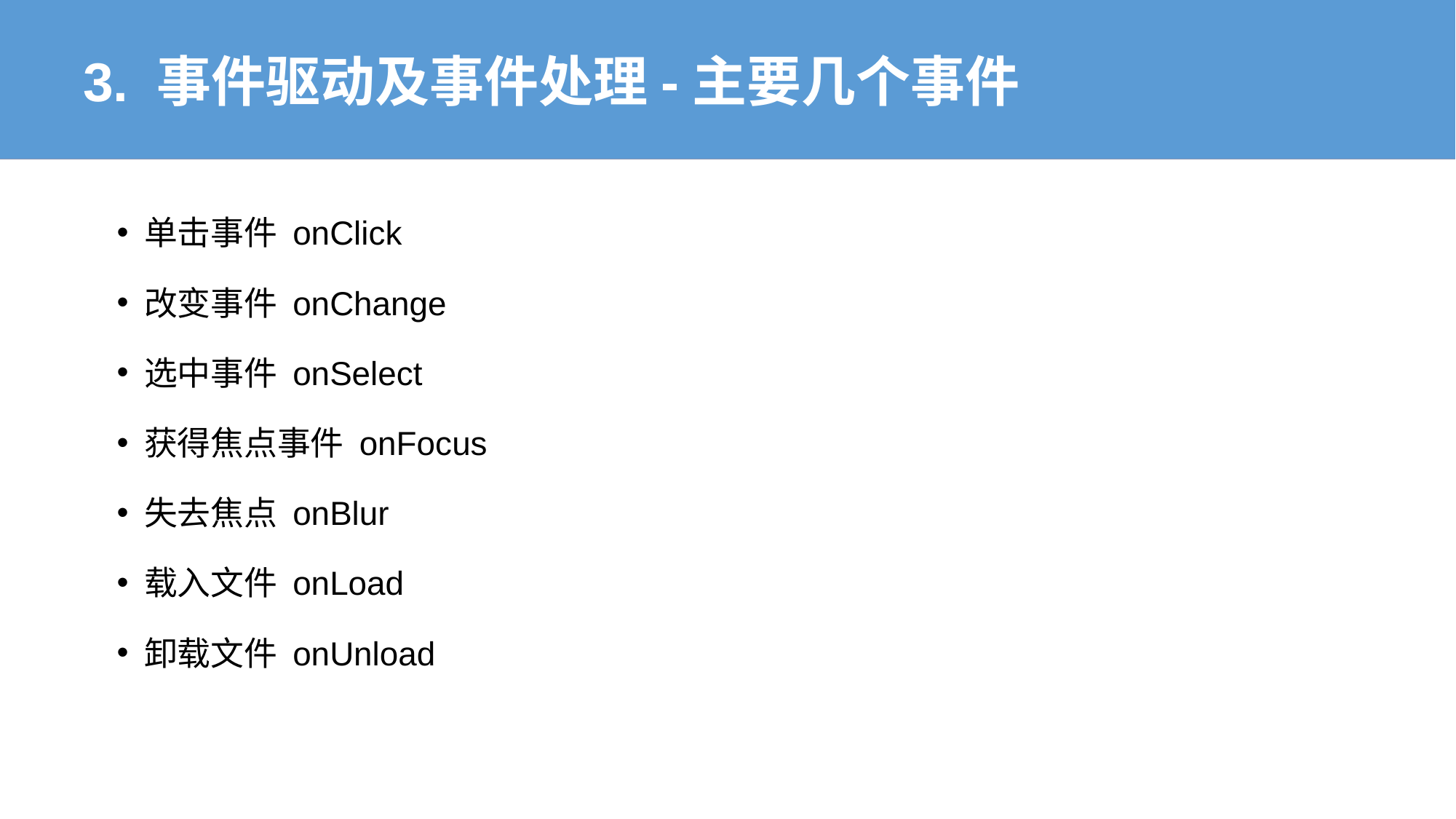

3. 事件驱动及事件处理-主要几个事件

单击事件 onClick
改变事件 onChange
选中事件 onSelect
获得焦点事件 onFocus
失去焦点 onBlur
载入文件 onLoad
卸载文件 onUnload